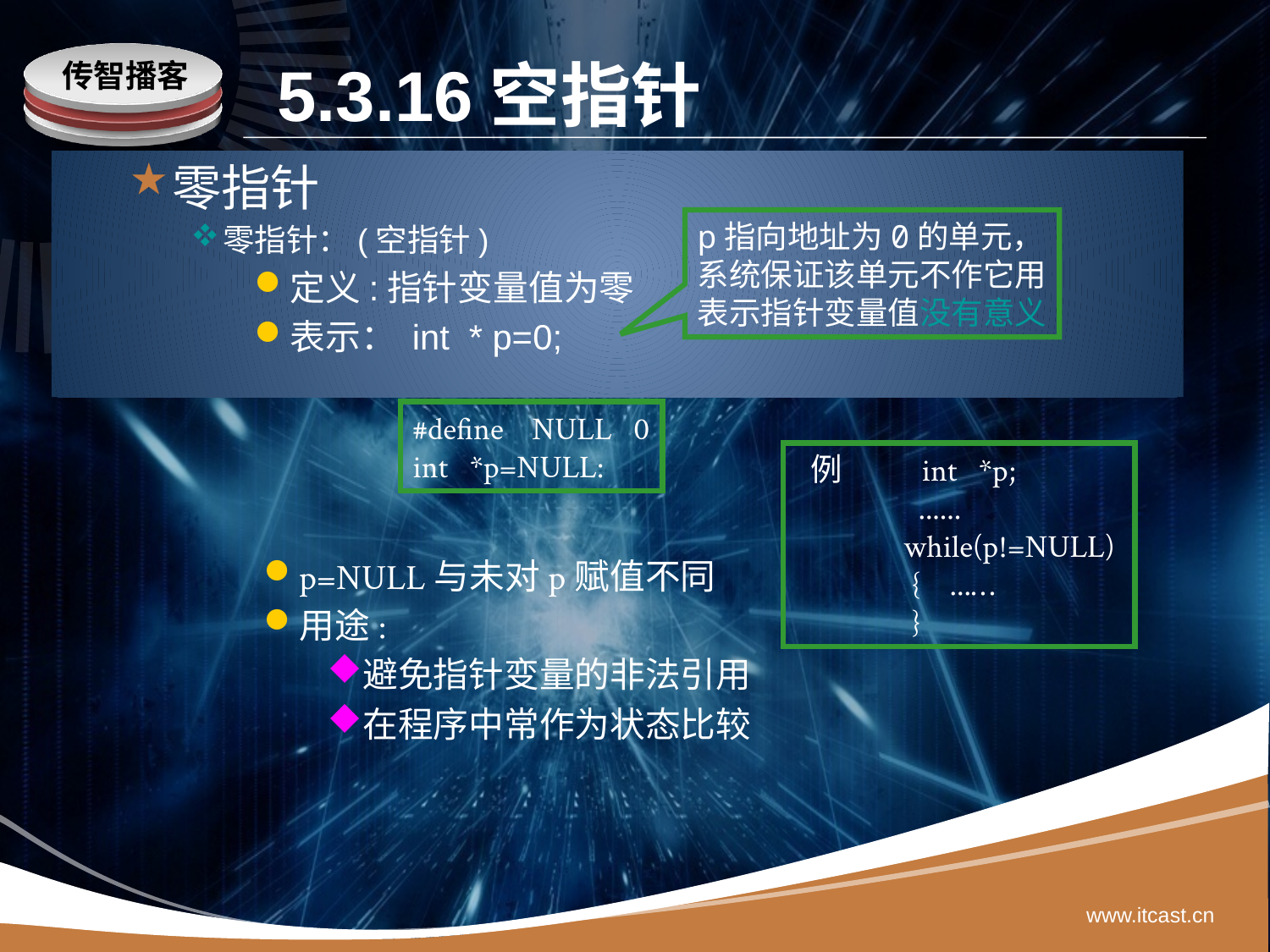

# 5.3.16空指针
零指针
零指针：(空指针)
定义:指针变量值为零
表示： int  * p=0;
p指向地址为0的单元，
系统保证该单元不作它用
表示指针变量值没有意义
#define    NULL   0
int   *p=NULL:
 例          int   *p;
                 ......
               while(p!=NULL)
                {    ...…
                }
p=NULL与未对p赋值不同
用途:
避免指针变量的非法引用
在程序中常作为状态比较

www.itcast.cn